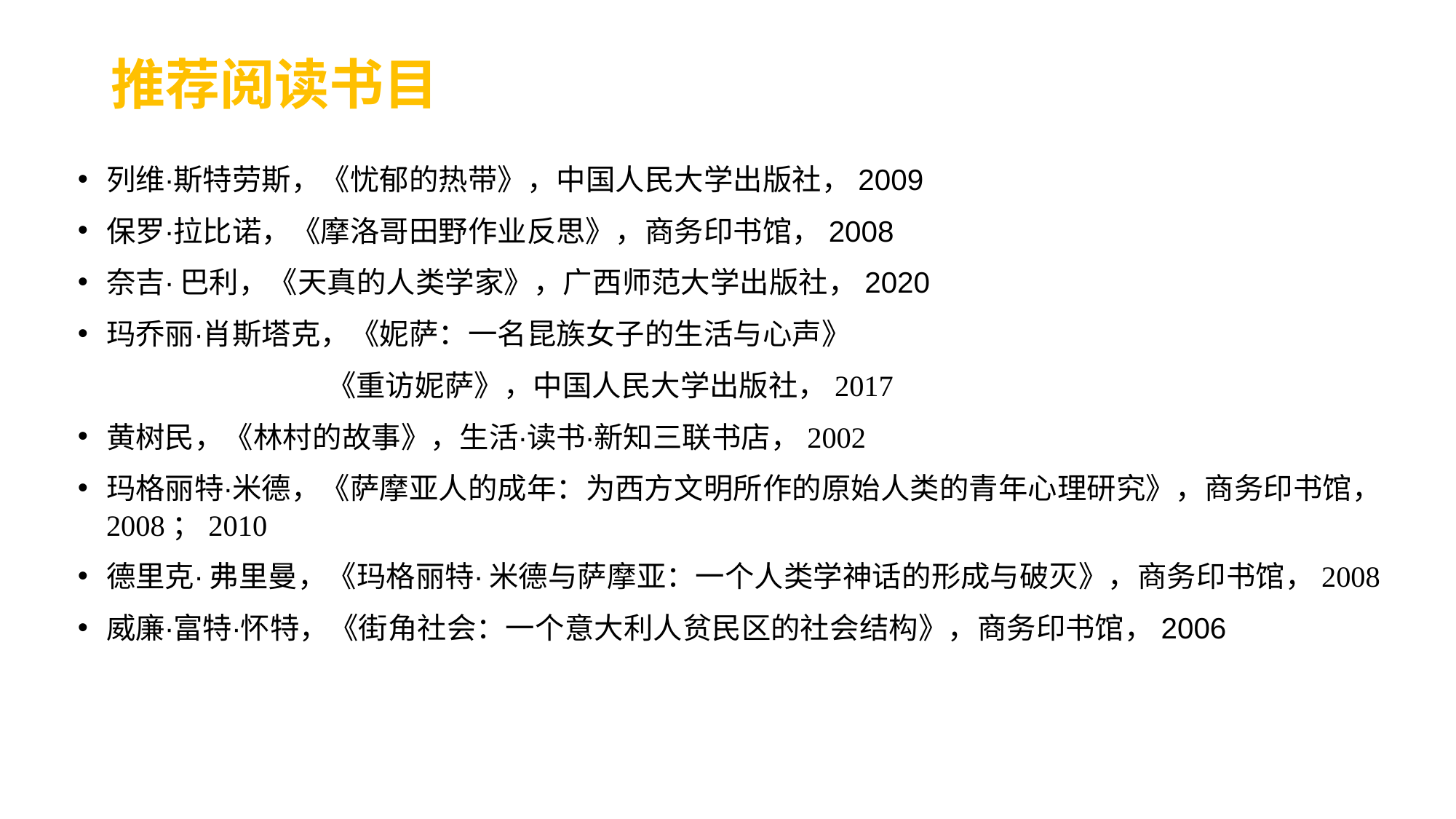

# 推荐阅读书目
列维∙斯特劳斯，《忧郁的热带》，中国人民大学出版社，2009
保罗∙拉比诺，《摩洛哥田野作业反思》，商务印书馆，2008
奈吉∙ 巴利，《天真的人类学家》，广西师范大学出版社，2020
玛乔丽∙肖斯塔克，《妮萨：一名昆族女子的生活与心声》
                                     《重访妮萨》，中国人民大学出版社，2017
黄树民，《林村的故事》，生活∙读书∙新知三联书店，2002
玛格丽特∙米德，《萨摩亚人的成年：为西方文明所作的原始人类的青年心理研究》，商务印书馆，2008；2010
德里克∙ 弗里曼，《玛格丽特∙ 米德与萨摩亚：一个人类学神话的形成与破灭》，商务印书馆，2008
威廉∙富特∙怀特，《街角社会：一个意大利人贫民区的社会结构》，商务印书馆，2006